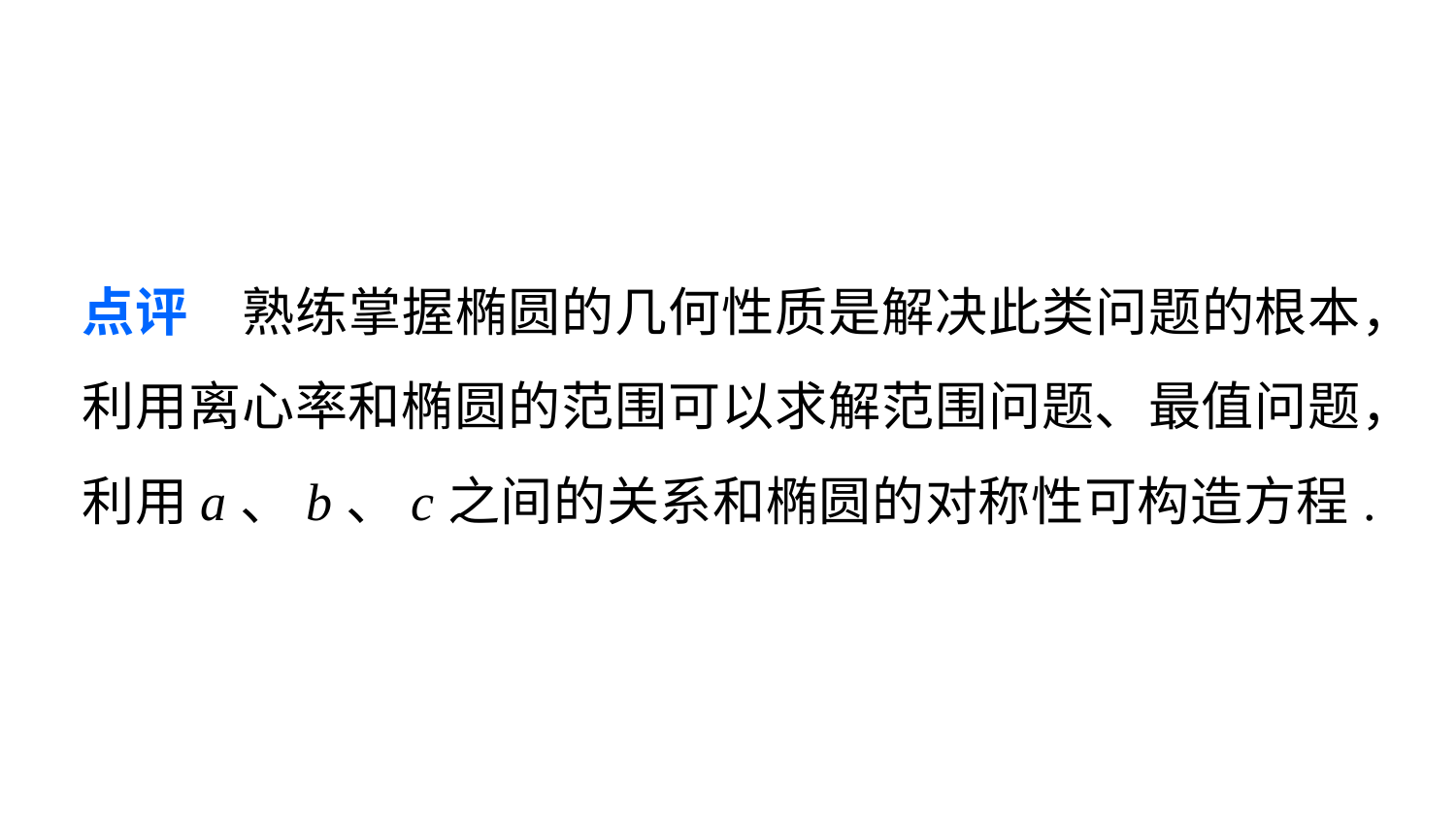

点评　熟练掌握椭圆的几何性质是解决此类问题的根本，利用离心率和椭圆的范围可以求解范围问题、最值问题，利用a、b、c之间的关系和椭圆的对称性可构造方程.